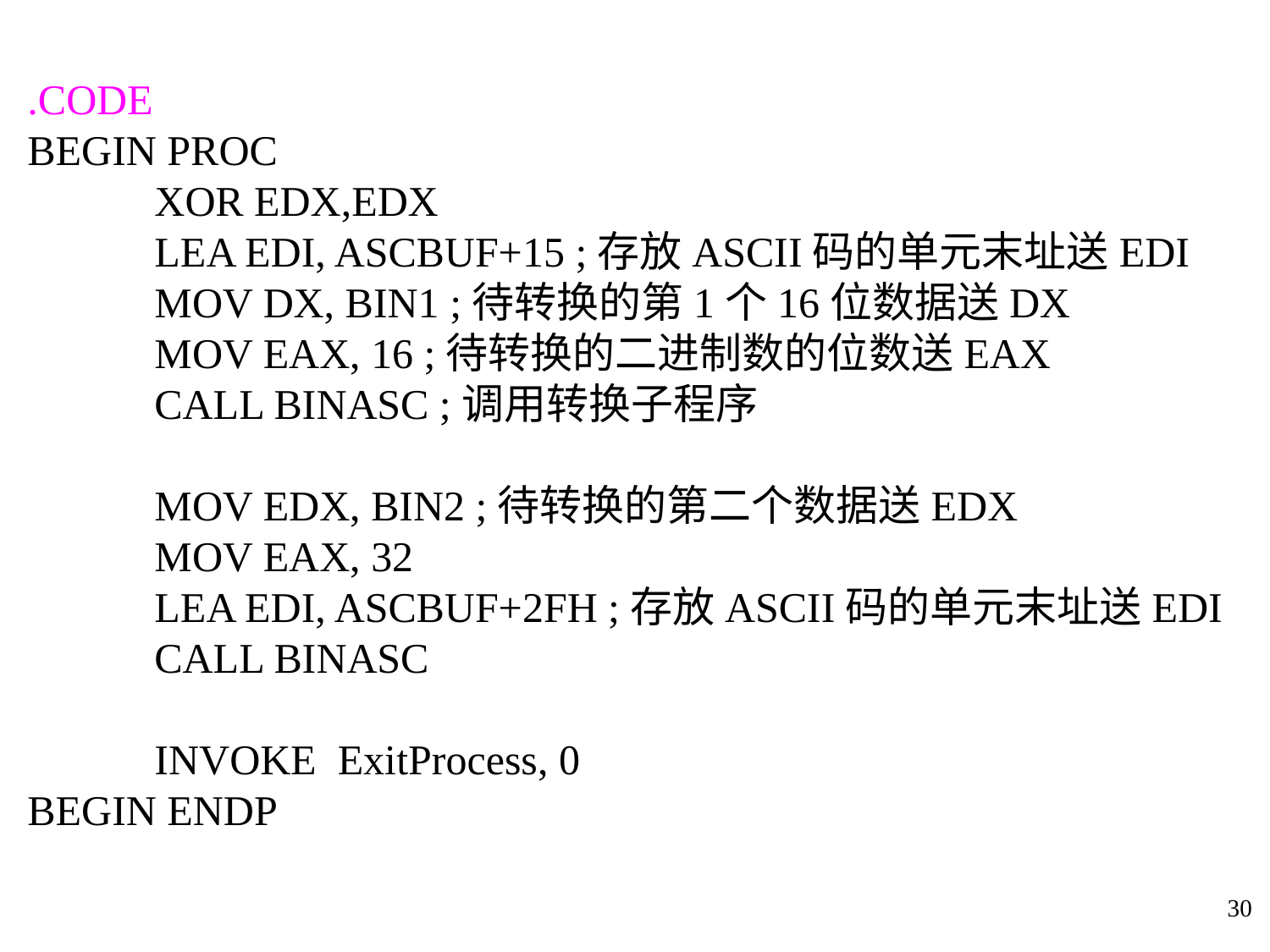

.CODE
BEGIN PROC
	XOR EDX,EDX
	LEA EDI, ASCBUF+15 ;存放ASCII码的单元末址送EDI
	MOV DX, BIN1 ;待转换的第1个16位数据送DX
	MOV EAX, 16 ;待转换的二进制数的位数送EAX
	CALL BINASC ;调用转换子程序

	MOV EDX, BIN2 ;待转换的第二个数据送EDX
	MOV EAX, 32
	LEA EDI, ASCBUF+2FH ;存放ASCII码的单元末址送EDI
	CALL BINASC

	INVOKE  ExitProcess, 0
BEGIN ENDP

30